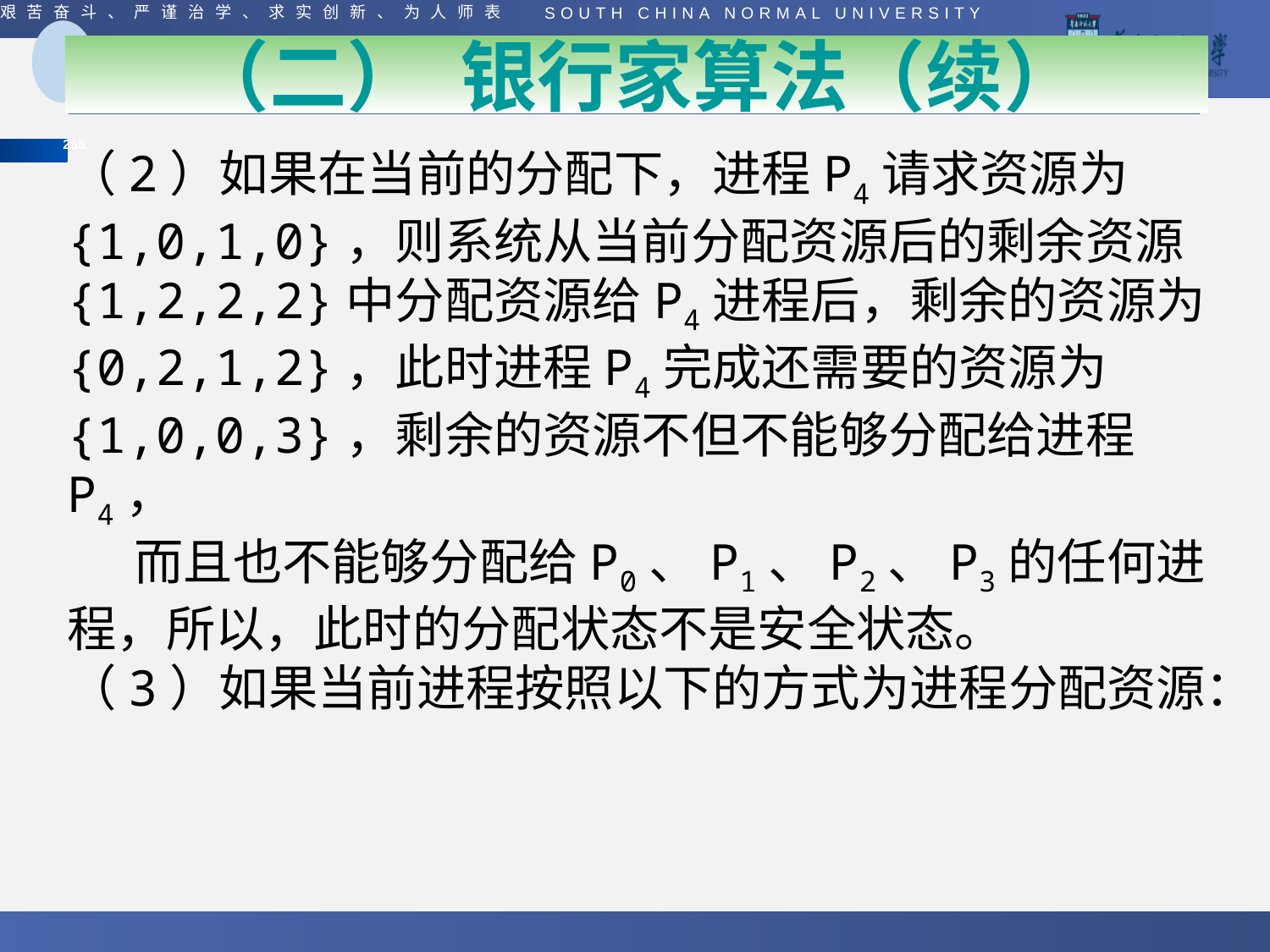

（二）  银行家算法（续）
（2）如果在当前的分配下，进程P4请求资源为{1,0,1,0}，则系统从当前分配资源后的剩余资源{1,2,2,2}中分配资源给P4进程后，剩余的资源为{0,2,1,2}，此时进程P4完成还需要的资源为{1,0,0,3}，剩余的资源不但不能够分配给进程P4，
     而且也不能够分配给P0、P1、P2、P3的任何进程，所以，此时的分配状态不是安全状态。
（3）如果当前进程按照以下的方式为进程分配资源：

268